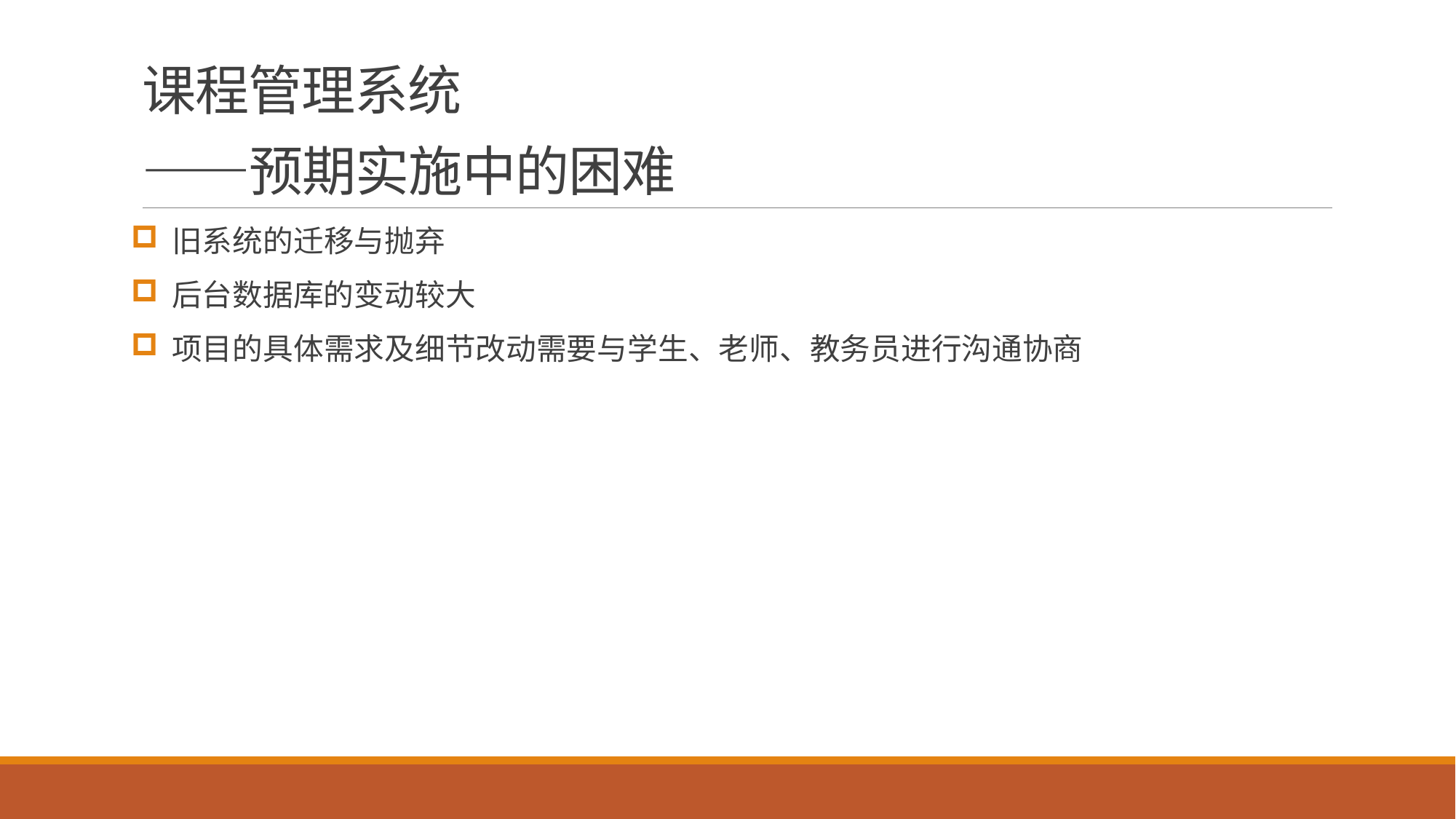

# 课程管理系统 ——预期实施中的困难
旧系统的迁移与抛弃
后台数据库的变动较大
项目的具体需求及细节改动需要与学生、老师、教务员进行沟通协商